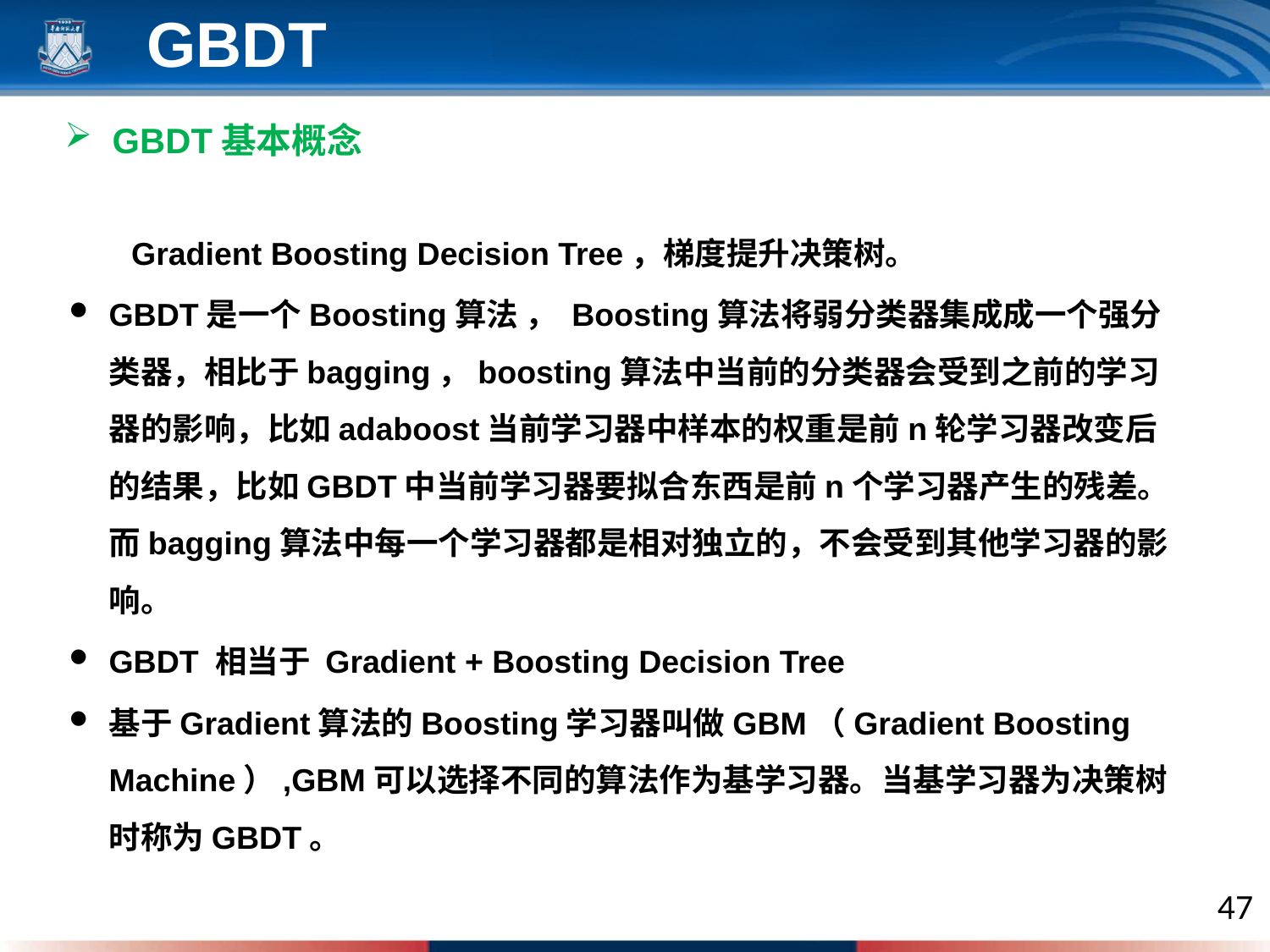

GBDT
GBDT基本概念
       Gradient Boosting Decision Tree，梯度提升决策树。
GBDT是一个Boosting算法 ， Boosting算法将弱分类器集成成一个强分类器，相比于bagging，boosting算法中当前的分类器会受到之前的学习器的影响，比如adaboost当前学习器中样本的权重是前n轮学习器改变后的结果，比如GBDT中当前学习器要拟合东西是前n个学习器产生的残差。而bagging算法中每一个学习器都是相对独立的，不会受到其他学习器的影响。
GBDT 相当于 Gradient + Boosting Decision Tree
基于Gradient算法的Boosting学习器叫做GBM（Gradient Boosting Machine）,GBM可以选择不同的算法作为基学习器。当基学习器为决策树时称为GBDT。